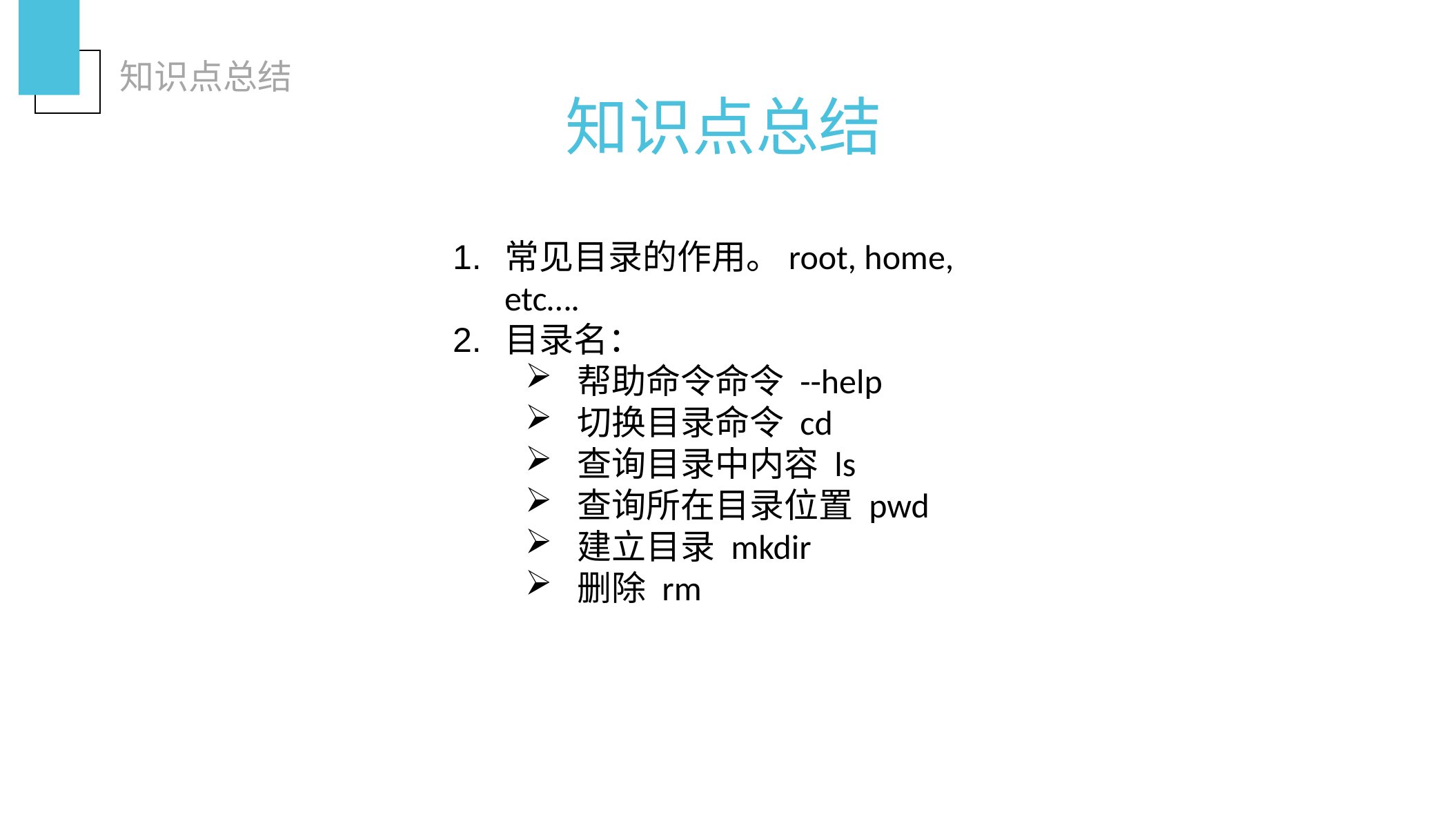

知识点总结
知识点总结
常见目录的作用。root, home, etc….
目录名：
帮助命令命令 --help
切换目录命令 cd
查询目录中内容 ls
查询所在目录位置 pwd
建立目录 mkdir
删除 rm